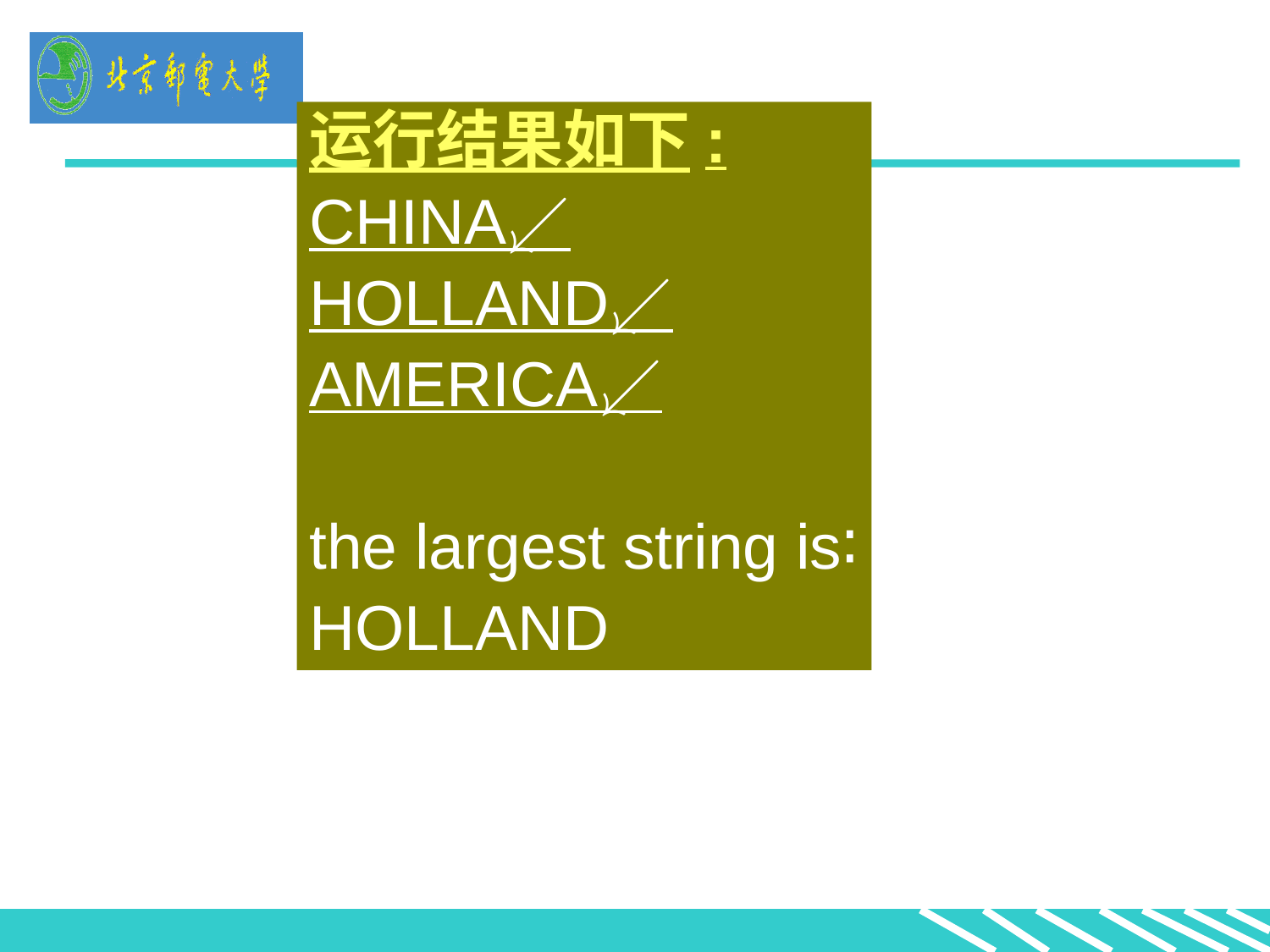

运行结果如下:
CHINA↙
HOLLAND↙
AMERICA↙

the largest string is∶
HOLLAND